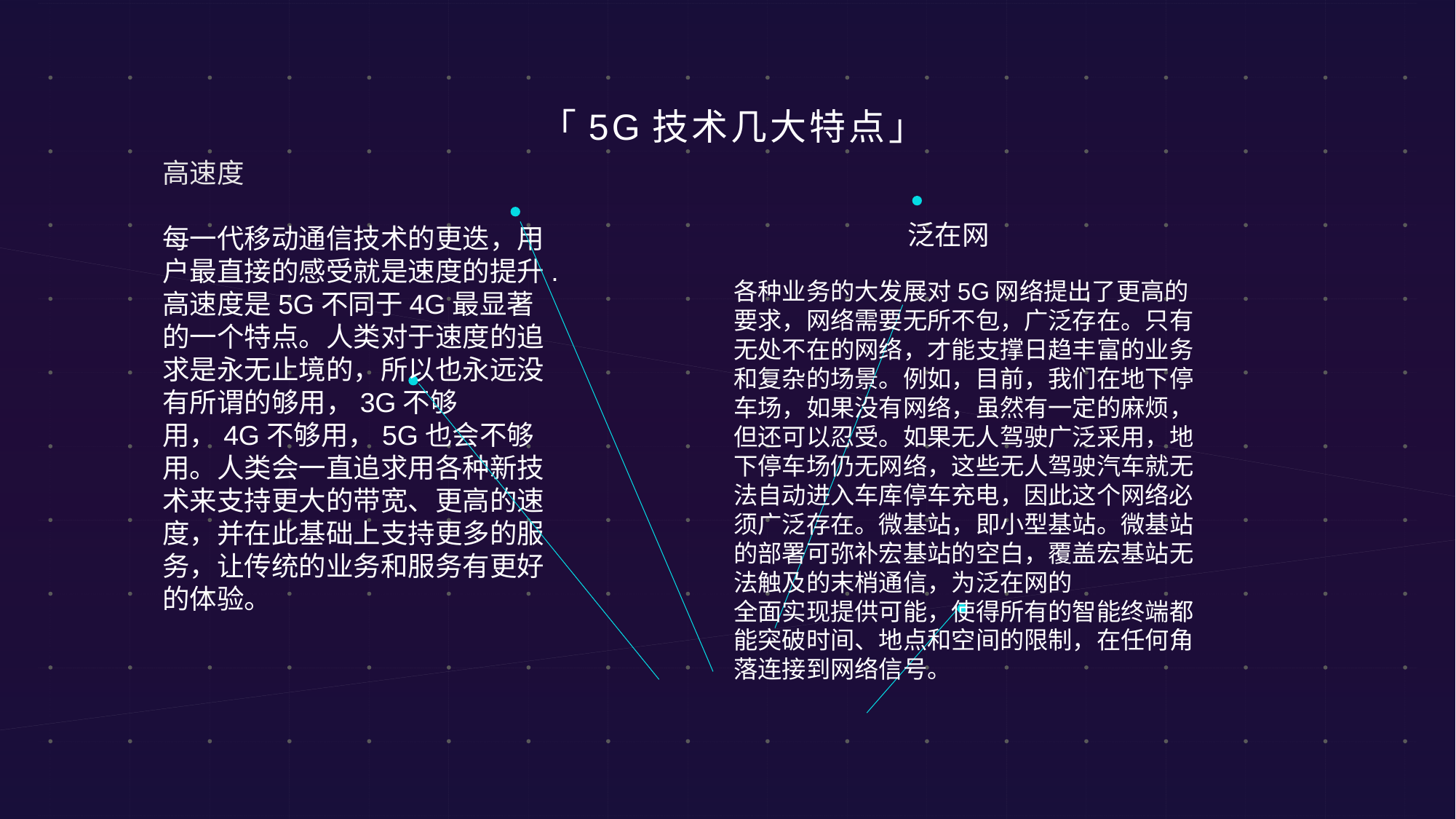

「5G技术几大特点」
高速度

每一代移动通信技术的更迭，用户最直接的感受就是速度的提升.高速度是5G不同于4G最显著的一个特点。人类对于速度的追求是永无止境的，所以也永远没有所谓的够用，3G不够用，4G不够用，5G也会不够用。人类会一直追求用各种新技术来支持更大的带宽、更高的速度，并在此基础上支持更多的服务，让传统的业务和服务有更好的体验。

泛在网

各种业务的大发展对5G网络提出了更高的要求，网络需要无所不包，广泛存在。只有无处不在的网络，才能支撑日趋丰富的业务和复杂的场景。例如，目前，我们在地下停车场，如果没有网络，虽然有一定的麻烦，但还可以忍受。如果无人驾驶广泛采用，地下停车场仍无网络，这些无人驾驶汽车就无法自动进入车库停车充电，因此这个网络必须广泛存在。微基站，即小型基站。微基站的部署可弥补宏基站的空白，覆盖宏基站无法触及的末梢通信，为泛在网的
全面实现提供可能，使得所有的智能终端都能突破时间、地点和空间的限制，在任何角落连接到网络信号。